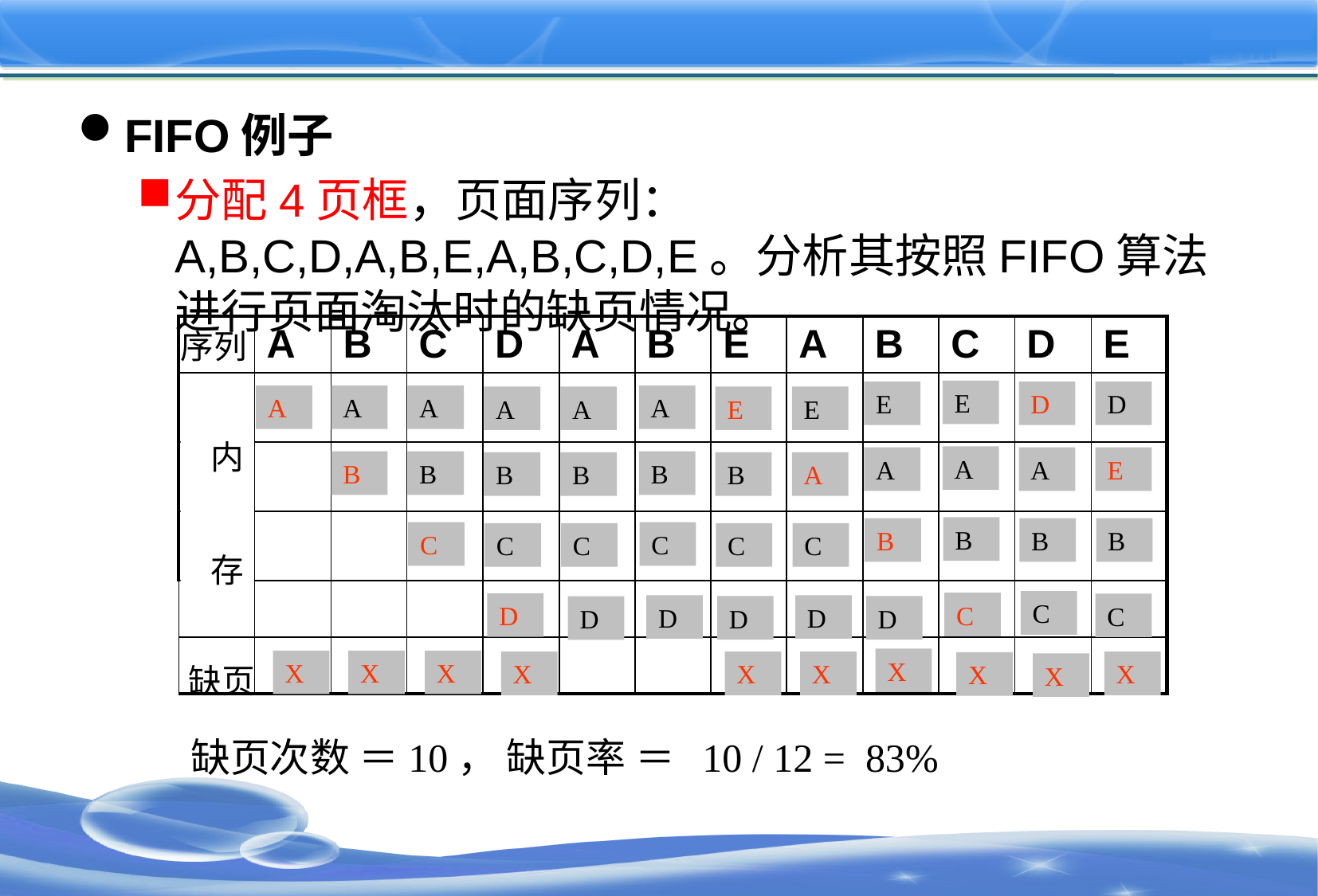

#
FIFO例子
分配4页框，页面序列：A,B,C,D,A,B,E,A,B,C,D,E。分析其按照FIFO算法进行页面淘汰时的缺页情况。
|  | A | B | C | D | A | B | E | A | B | C | D | E |
| --- | --- | --- | --- | --- | --- | --- | --- | --- | --- | --- | --- | --- |
|  |  |  |  |  |  |  |  |  |  |  |  |  |
|  |  |  |  |  |  |  |  |  |  |  |  |  |
|  |  |  |  |  |  |  |  |  |  |  |  |  |
|  |  |  |  |  |  |  |  |  |  |  |  |  |
|  |  |  |  |  |  |  |  |  |  |  |  |  |
序列
   内

   存
缺页
E
E
D
D
A
A
A
A
A
A
E
E
A
A
A
E
B
B
B
B
B
B
A
B
B
B
B
C
C
C
C
C
C
C
C
D
C
D
D
D
D
D
X
X
X
X
X
X
X
X
X
X
缺页次数 ＝10， 缺页率 ＝  10 / 12 =  83%